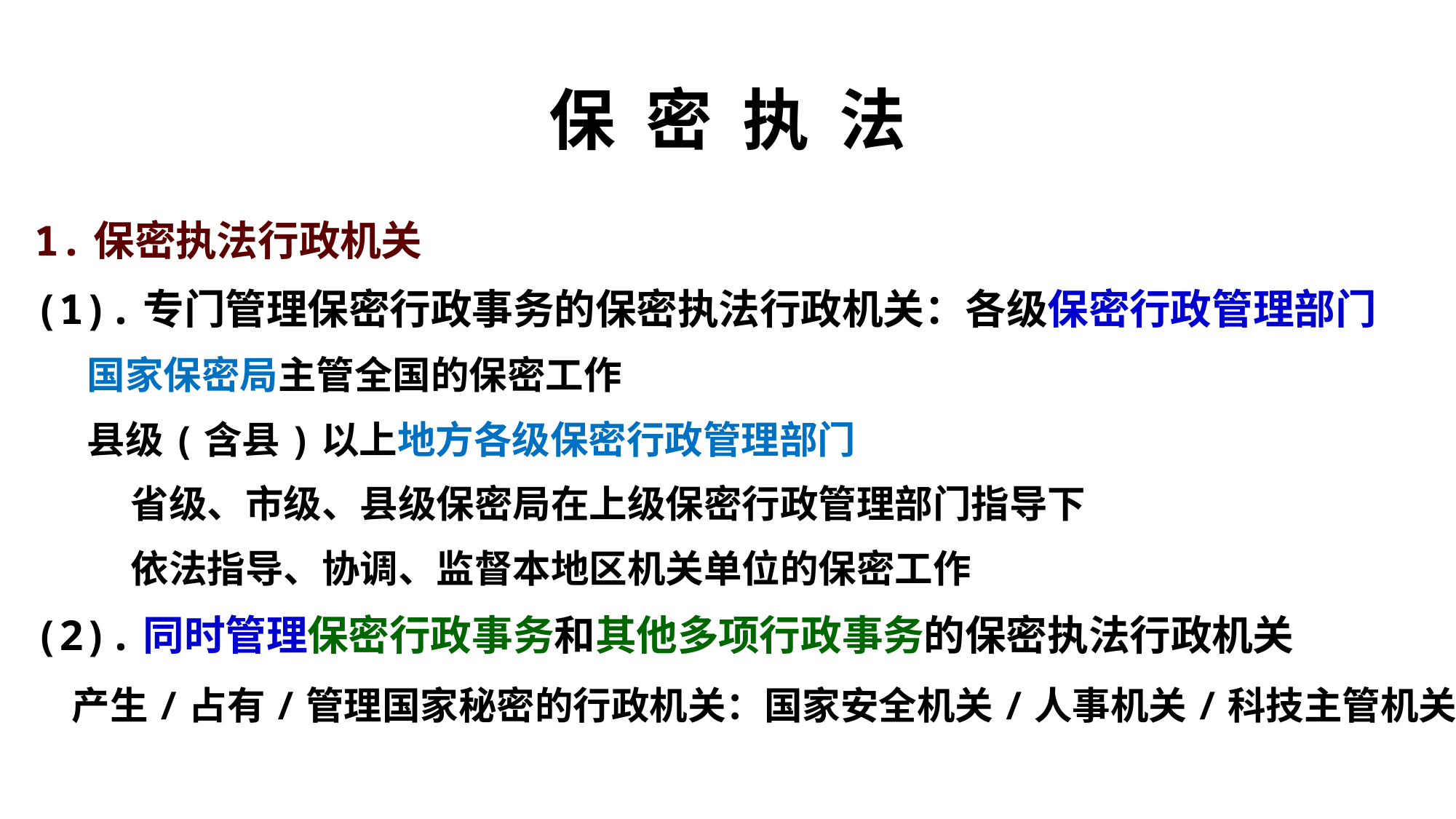

# 保  密  执  法
1.保密执法行政机关
(1).专门管理保密行政事务的保密执法行政机关：各级保密行政管理部门
     国家保密局主管全国的保密工作
     县级(含县)以上地方各级保密行政管理部门
          省级、市级、县级保密局在上级保密行政管理部门指导下
          依法指导、协调、监督本地区机关单位的保密工作
(2).同时管理保密行政事务和其他多项行政事务的保密执法行政机关
   产生/占有/管理国家秘密的行政机关：国家安全机关/人事机关/科技主管机关